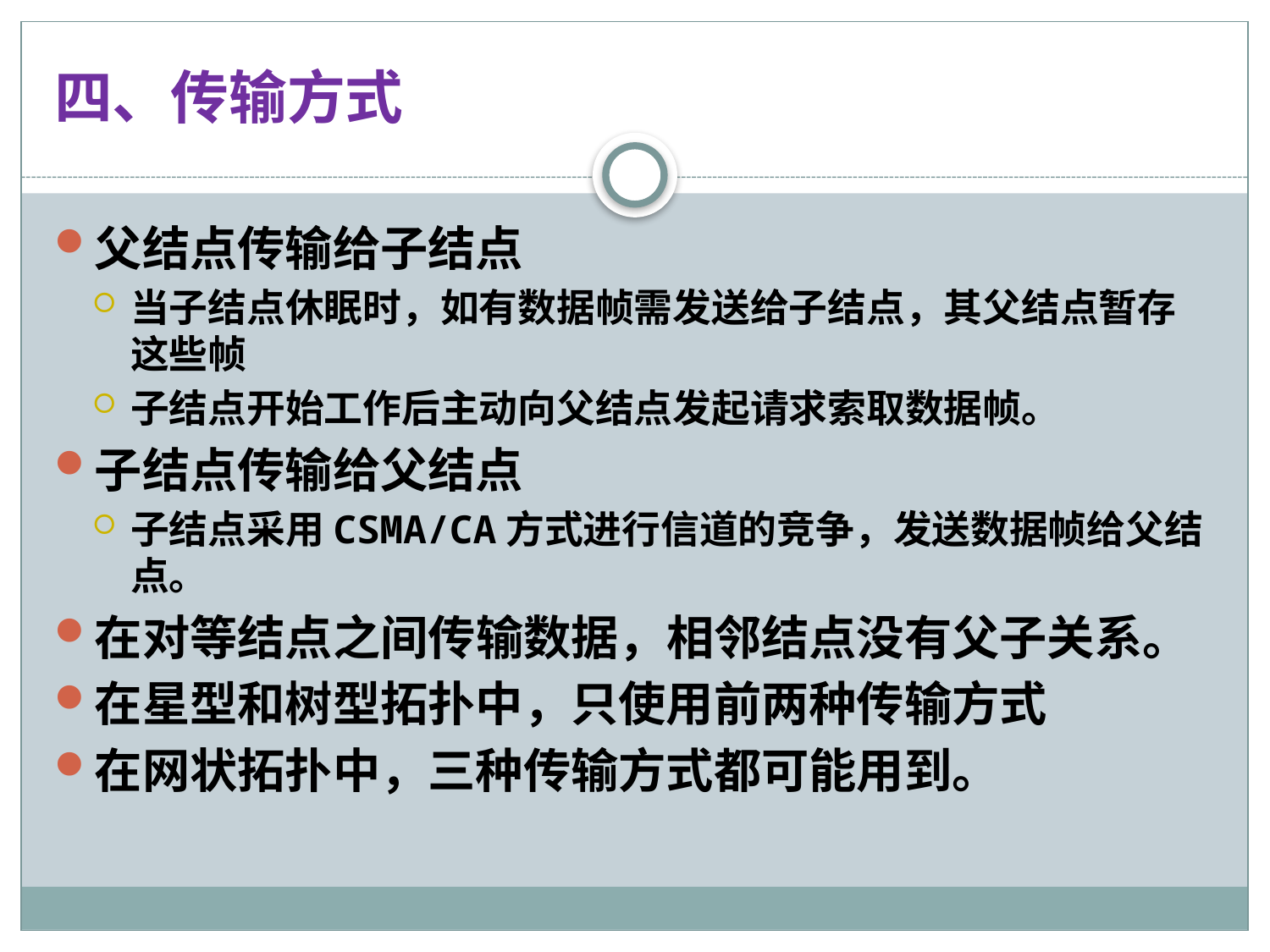

# 四、传输方式
父结点传输给子结点
当子结点休眠时，如有数据帧需发送给子结点，其父结点暂存这些帧
子结点开始工作后主动向父结点发起请求索取数据帧。
子结点传输给父结点
子结点采用CSMA/CA方式进行信道的竞争，发送数据帧给父结点。
在对等结点之间传输数据，相邻结点没有父子关系。
在星型和树型拓扑中，只使用前两种传输方式
在网状拓扑中，三种传输方式都可能用到。